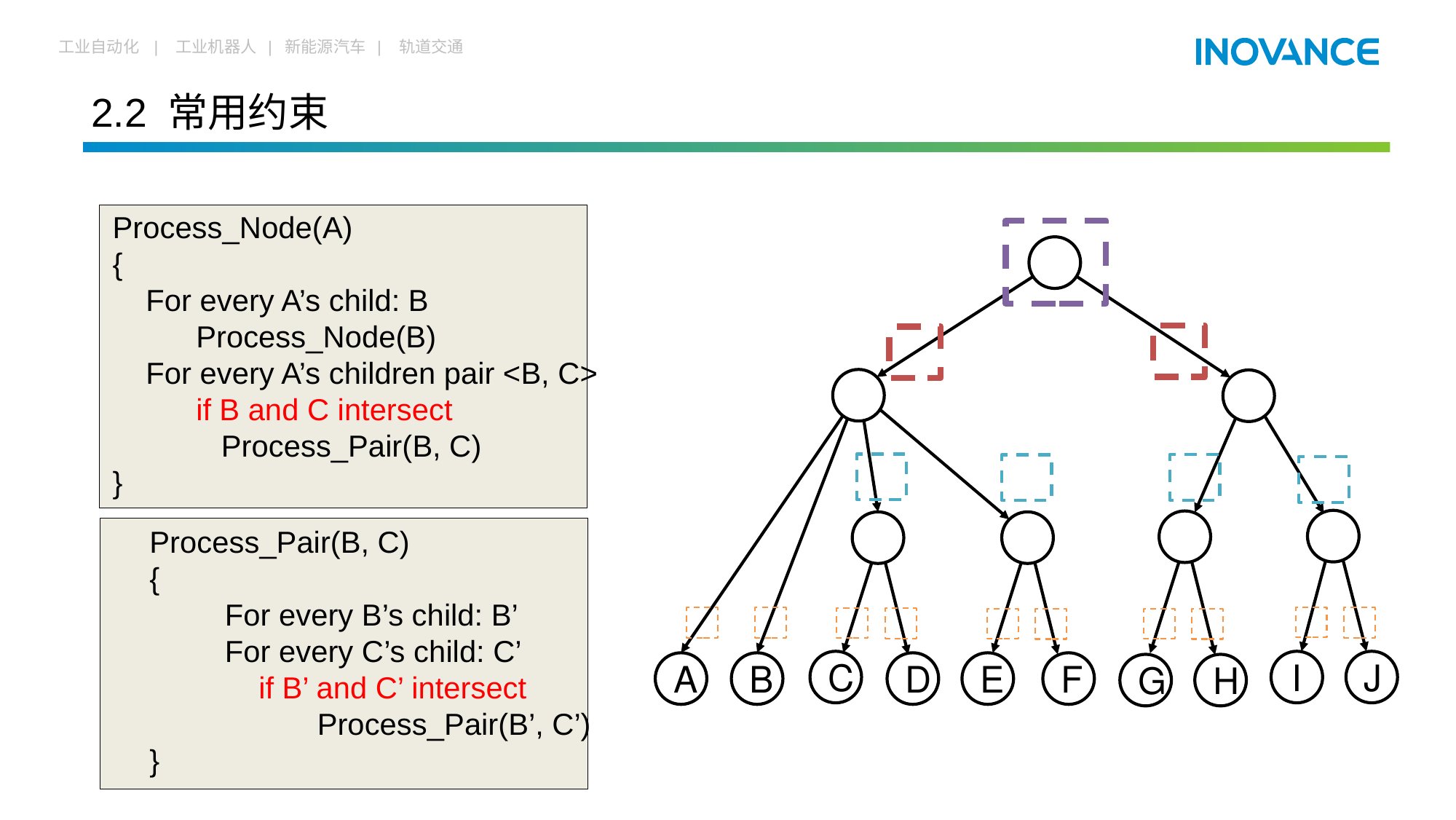

2.2 常用约束

Process_Node(A)
{
    For every A’s child: B
          Process_Node(B)
    For every A’s children pair <B, C>
          if B and C intersect
             Process_Pair(B, C)
}

Process_Pair(B, C)
{
         For every B’s child: B’
         For every C’s child: C’
	if B’ and C’ intersect
	       Process_Pair(B’, C’)
}

C
I
J
A
B
D
E
F
G
H